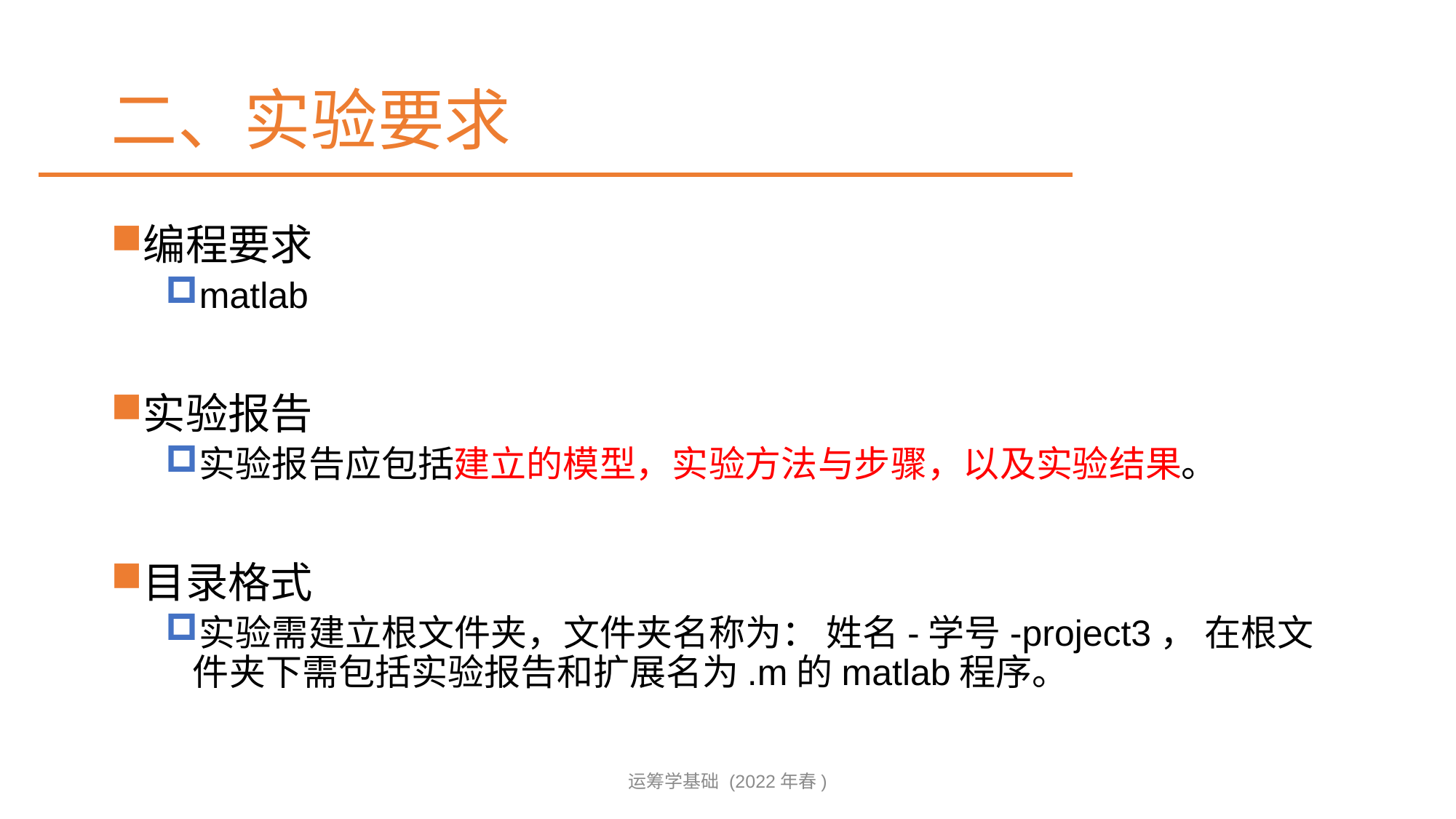

# 二、实验要求
编程要求
matlab

实验报告
实验报告应包括建立的模型，实验方法与步骤，以及实验结果。

目录格式
实验需建立根文件夹，文件夹名称为： 姓名-学号-project3， 在根文件夹下需包括实验报告和扩展名为.m的matlab程序。

运筹学基础 (2022年春)
4